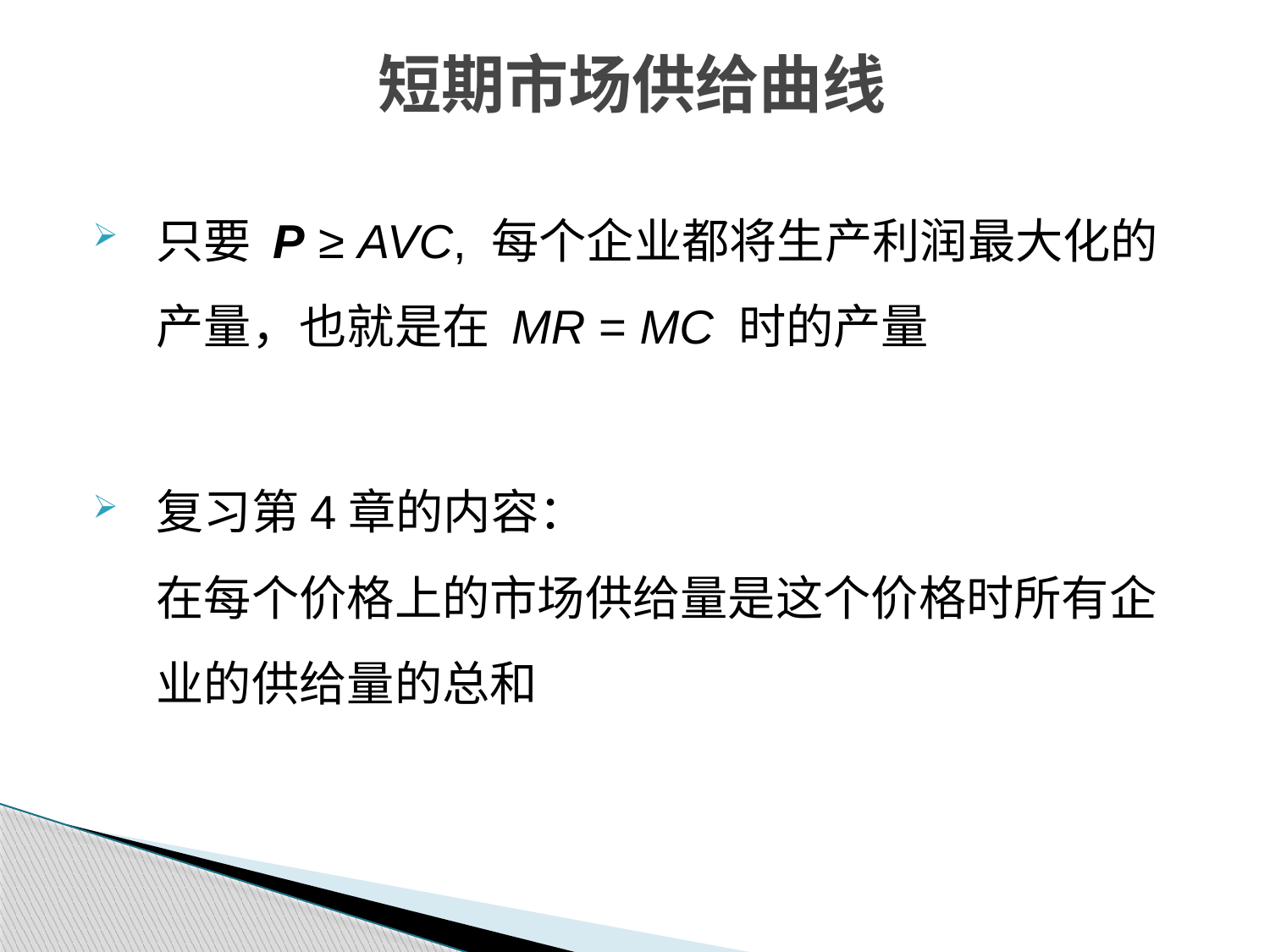

短期市场供给曲线
只要 P ≥ AVC, 每个企业都将生产利润最大化的产量，也就是在 MR = MC 时的产量

复习第4章的内容：
在每个价格上的市场供给量是这个价格时所有企业的供给量的总和